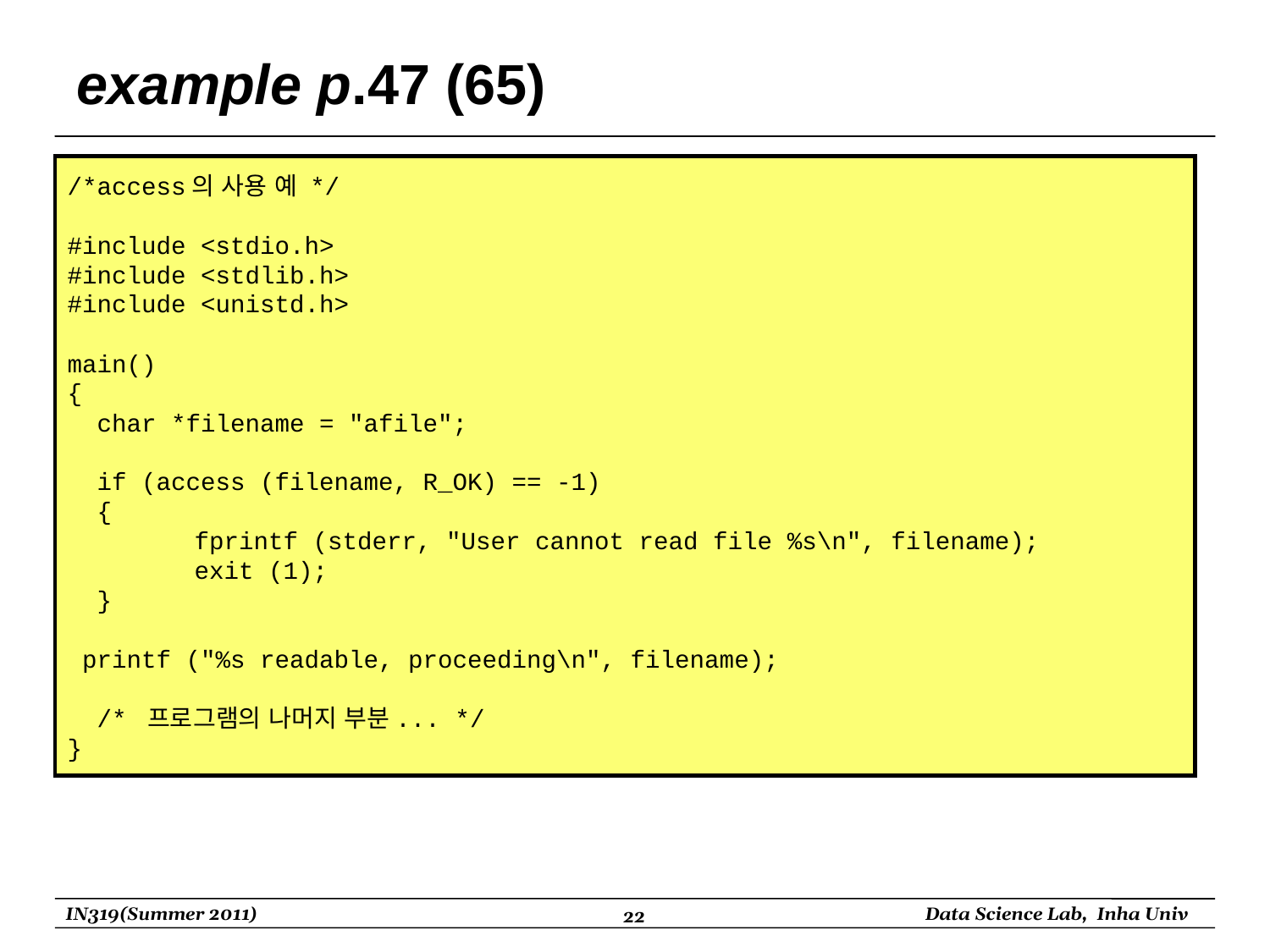

# example p.47 (65)

/*access의 사용 예 */

#include <stdio.h>
#include <stdlib.h>
#include <unistd.h>

main()
{
  char *filename = "afile";

  if (access (filename, R_OK) == -1)
  {
 	fprintf (stderr, "User cannot read file %s\n", filename);
	exit (1);
  }

 printf ("%s readable, proceeding\n", filename);

  /* 프로그램의 나머지 부분... */
}
22